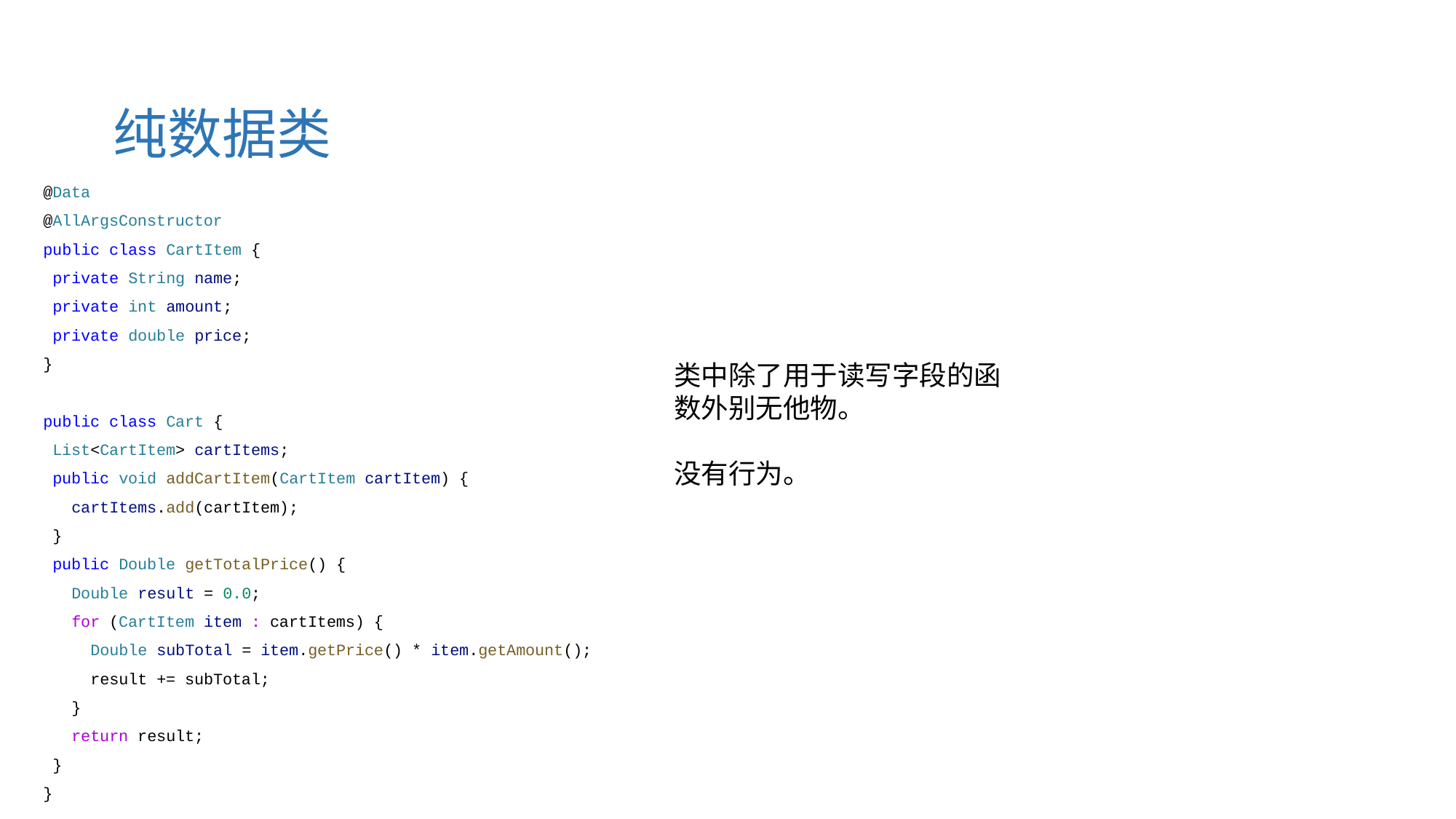

纯数据类
@Data
@AllArgsConstructor
public class CartItem {
 private String name;
 private int amount;
 private double price;
}

public class Cart {
 List<CartItem> cartItems;
 public void addCartItem(CartItem cartItem) {
   cartItems.add(cartItem);
 }
 public Double getTotalPrice() {
   Double result = 0.0;
   for (CartItem item : cartItems) {
     Double subTotal = item.getPrice() * item.getAmount();
     result += subTotal;
   }
   return result;
 }
}
类中除了用于读写字段的函数外别无他物。

没有行为。